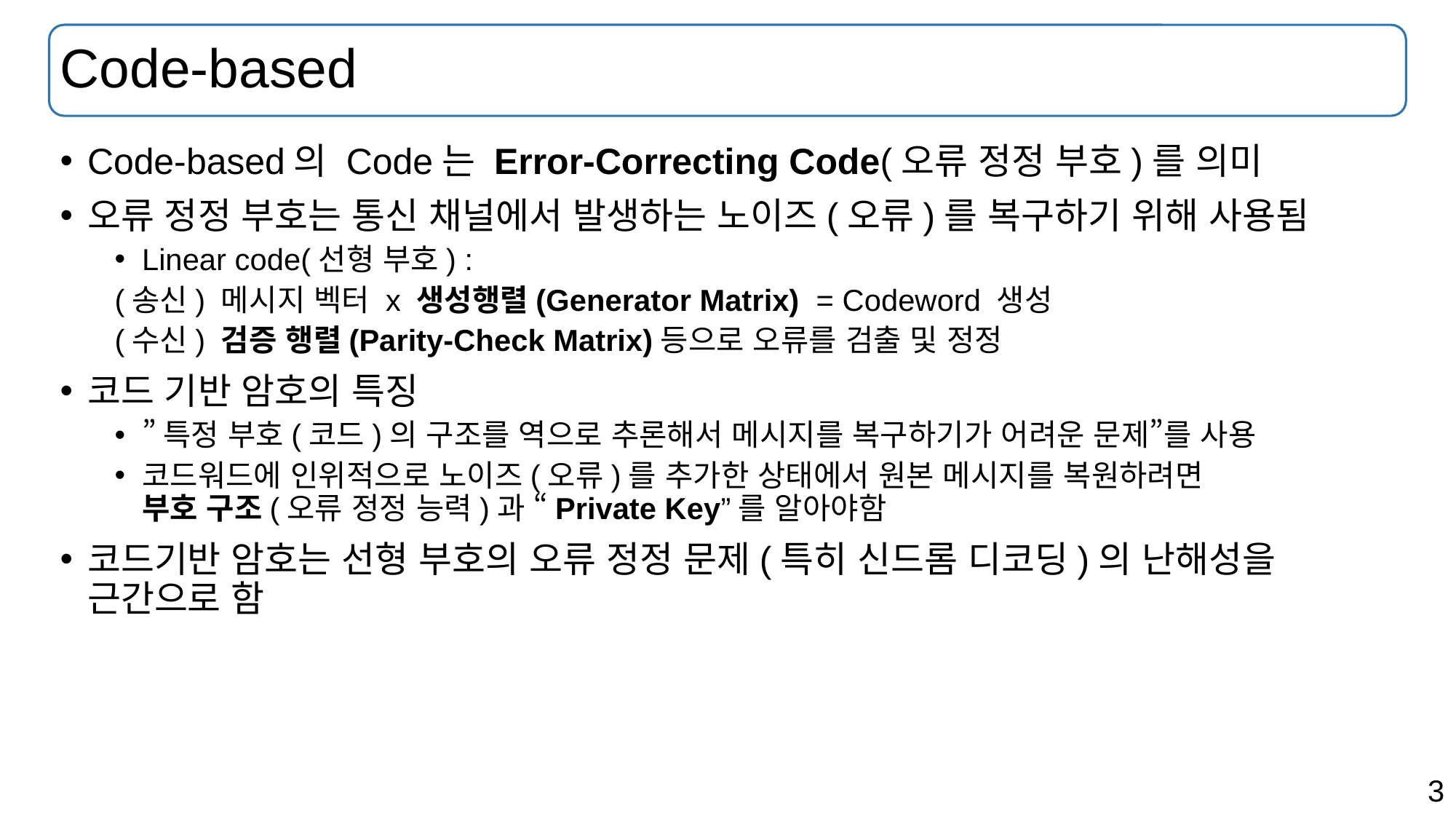

# Code-based
Code-based의 Code는 Error-Correcting Code(오류 정정 부호)를 의미
오류 정정 부호는 통신 채널에서 발생하는 노이즈(오류)를 복구하기 위해 사용됨
Linear code(선형 부호) :
(송신) 메시지 벡터 x 생성행렬(Generator Matrix)  = Codeword 생성
(수신) 검증 행렬(Parity-Check Matrix)등으로 오류를 검출 및 정정
코드 기반 암호의 특징
”특정 부호(코드)의 구조를 역으로 추론해서 메시지를 복구하기가 어려운 문제”를 사용
코드워드에 인위적으로 노이즈(오류)를 추가한 상태에서 원본 메시지를 복원하려면
부호 구조(오류 정정 능력)과 “Private Key”를 알아야함
코드기반 암호는 선형 부호의 오류 정정 문제(특히 신드롬 디코딩)의 난해성을 근간으로 함